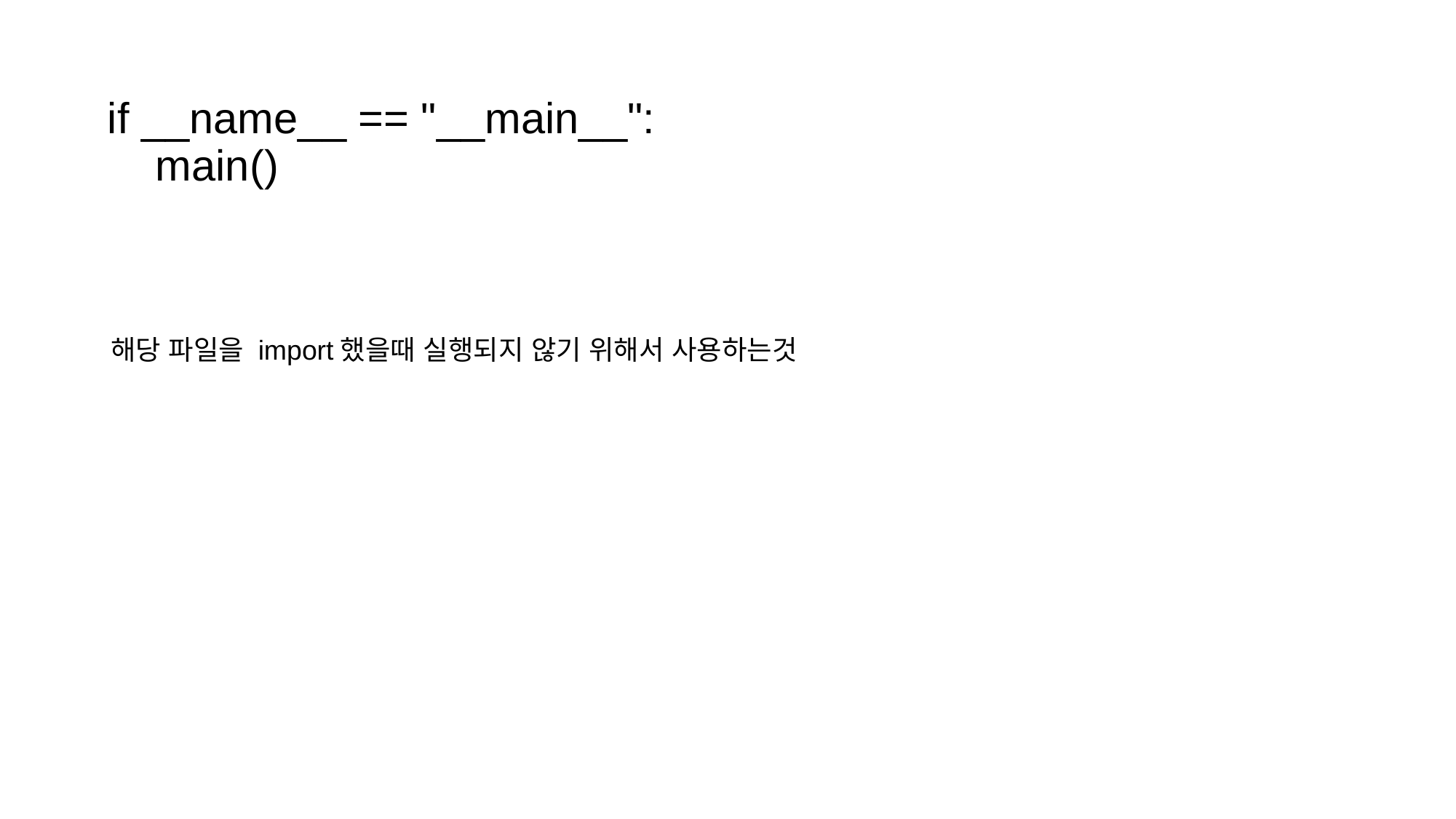

# if __name__ == "__main__":     main()
해당 파일을 import했을때 실행되지 않기 위해서 사용하는것